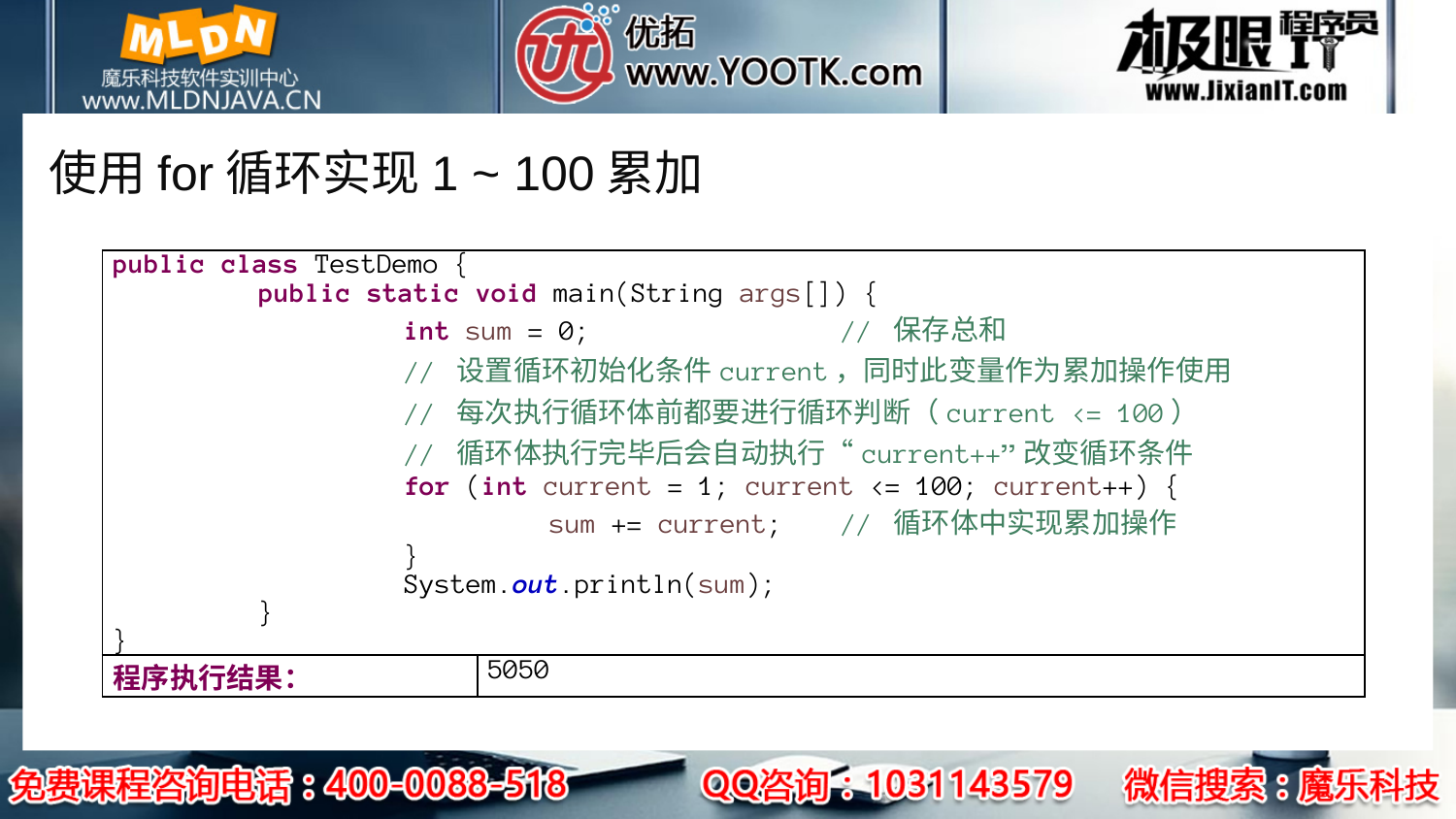

# 使用for循环实现1 ~ 100累加
| public class TestDemo { public static void main(String args[]) { int sum = 0; // 保存总和 // 设置循环初始化条件current，同时此变量作为累加操作使用 // 每次执行循环体前都要进行循环判断（current <= 100） // 循环体执行完毕后会自动执行“current++”改变循环条件 for (int current = 1; current <= 100; current++) { sum += current; // 循环体中实现累加操作 } System.out.println(sum); } } |  |
| --- | --- |
| 程序执行结果： | 5050 |